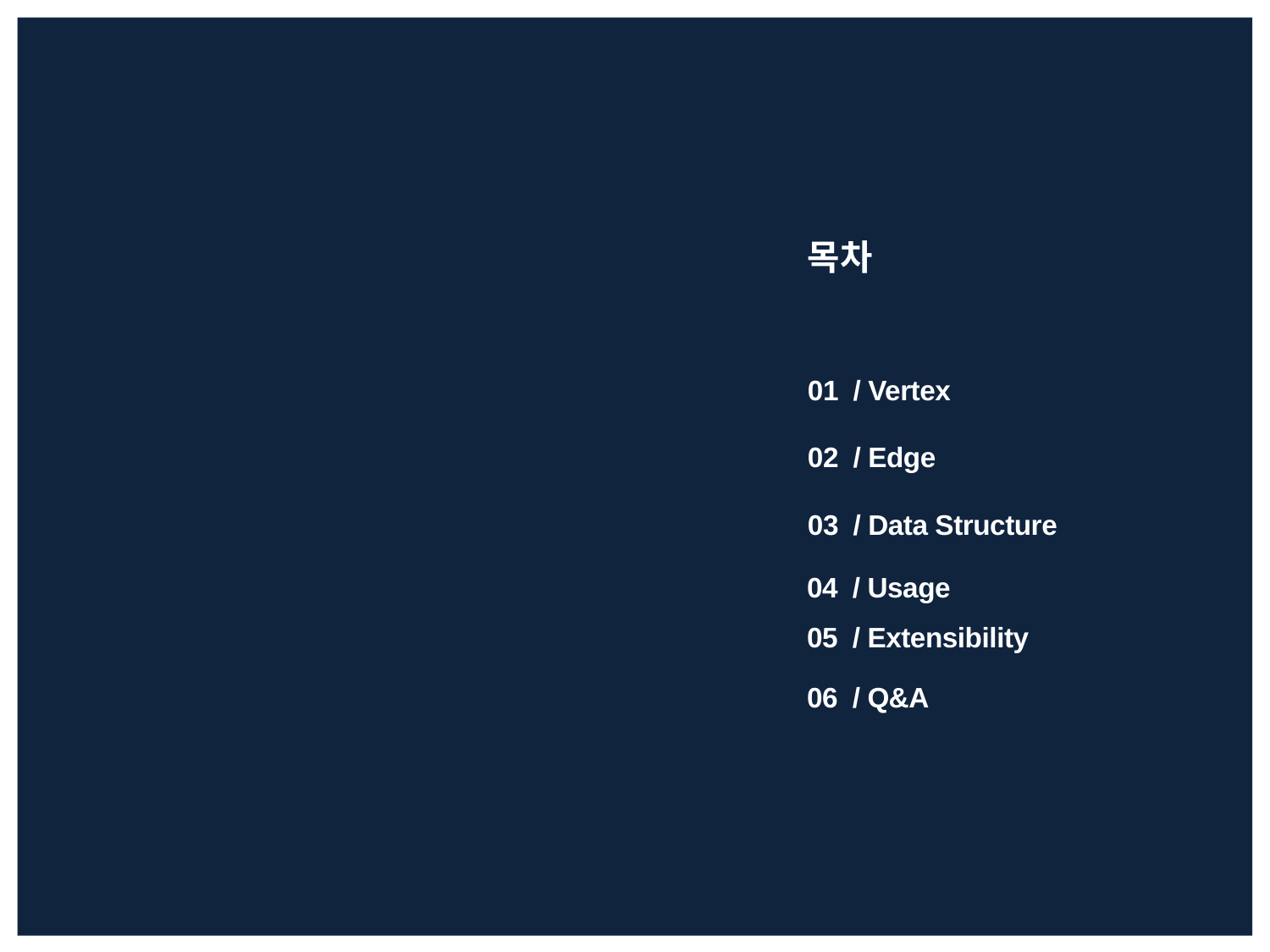

# 목차
01  / Vertex
02  / Edge
03  / Data Structure
04  / Usage
05  / Extensibility
06  / Q&A